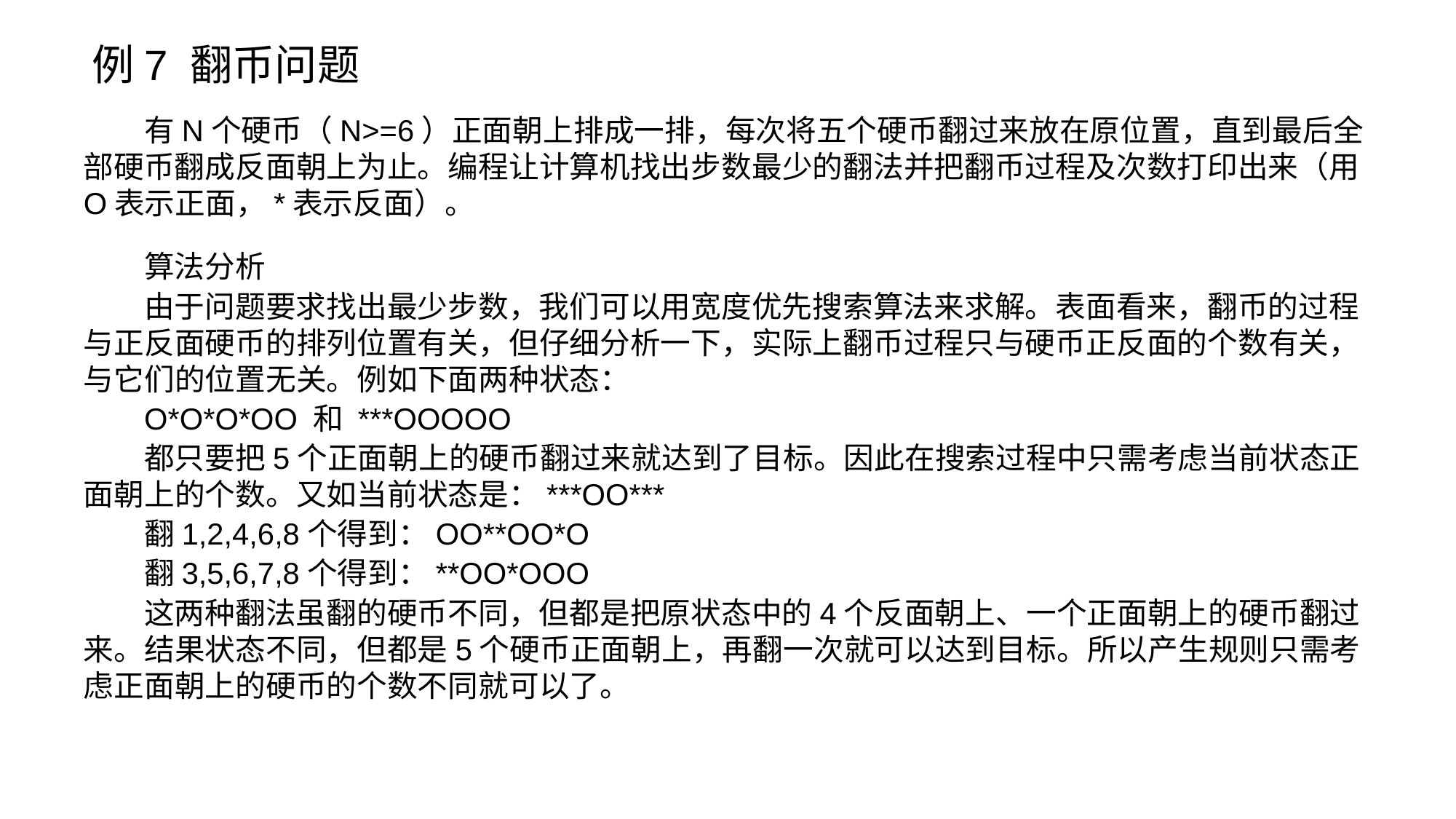

例7 翻币问题
# 有N个硬币（N>=6）正面朝上排成一排，每次将五个硬币翻过来放在原位置，直到最后全部硬币翻成反面朝上为止。编程让计算机找出步数最少的翻法并把翻币过程及次数打印出来（用O表示正面，*表示反面）。
算法分析
由于问题要求找出最少步数，我们可以用宽度优先搜索算法来求解。表面看来，翻币的过程与正反面硬币的排列位置有关，但仔细分析一下，实际上翻币过程只与硬币正反面的个数有关，与它们的位置无关。例如下面两种状态：
O*O*O*OO 和 ***OOOOO
都只要把5个正面朝上的硬币翻过来就达到了目标。因此在搜索过程中只需考虑当前状态正面朝上的个数。又如当前状态是：***OO***
翻1,2,4,6,8个得到：OO**OO*O
翻3,5,6,7,8个得到：**OO*OOO
这两种翻法虽翻的硬币不同，但都是把原状态中的4个反面朝上、一个正面朝上的硬币翻过来。结果状态不同，但都是5个硬币正面朝上，再翻一次就可以达到目标。所以产生规则只需考虑正面朝上的硬币的个数不同就可以了。